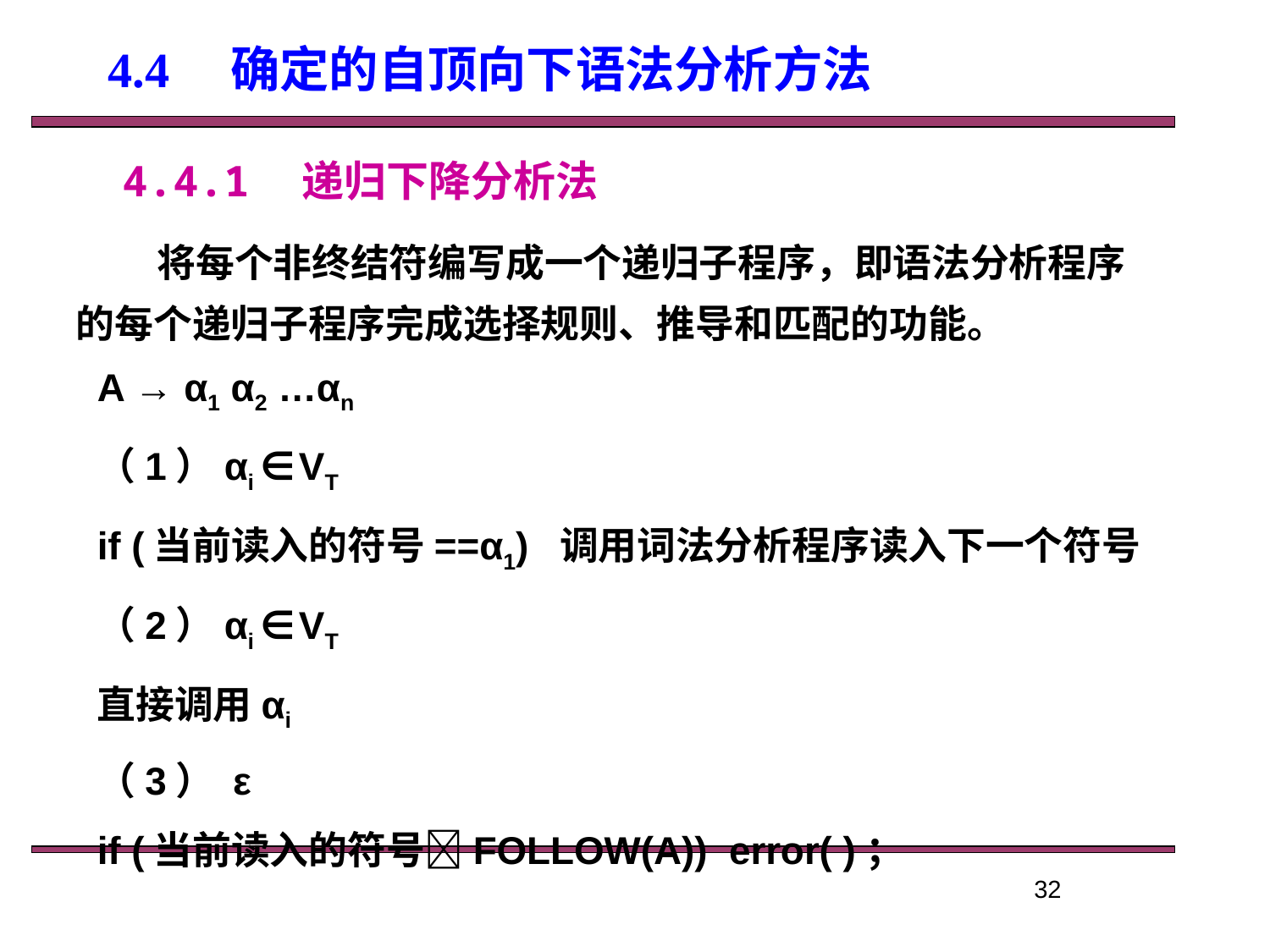

# 4.4　确定的自顶向下语法分析方法
4.4.1　递归下降分析法
将每个非终结符编写成一个递归子程序，即语法分析程序的每个递归子程序完成选择规则、推导和匹配的功能。
A → α1 α2 …αn
（1）αi ∈VT
if (当前读入的符号==α1)  调用词法分析程序读入下一个符号
（2）αi ∈VT
直接调用αi
（3） ε
if (当前读入的符号∉FOLLOW(A))  error( )；
32